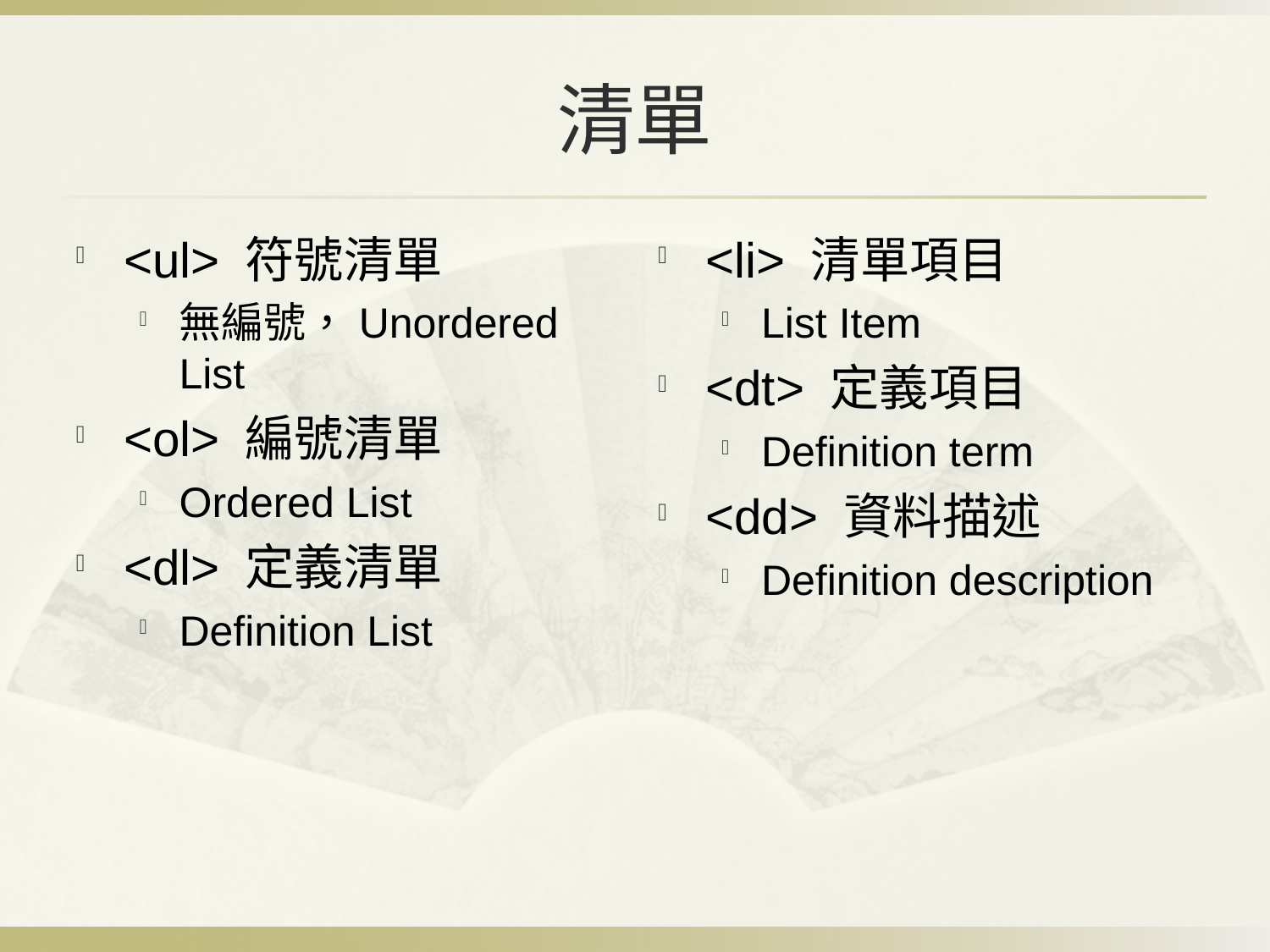

# 清單
<ul> 符號清單
無編號，Unordered List
<ol> 編號清單
Ordered List
<dl> 定義清單
Definition List

<li> 清單項目
List Item
<dt> 定義項目
Definition term
<dd> 資料描述
Definition description